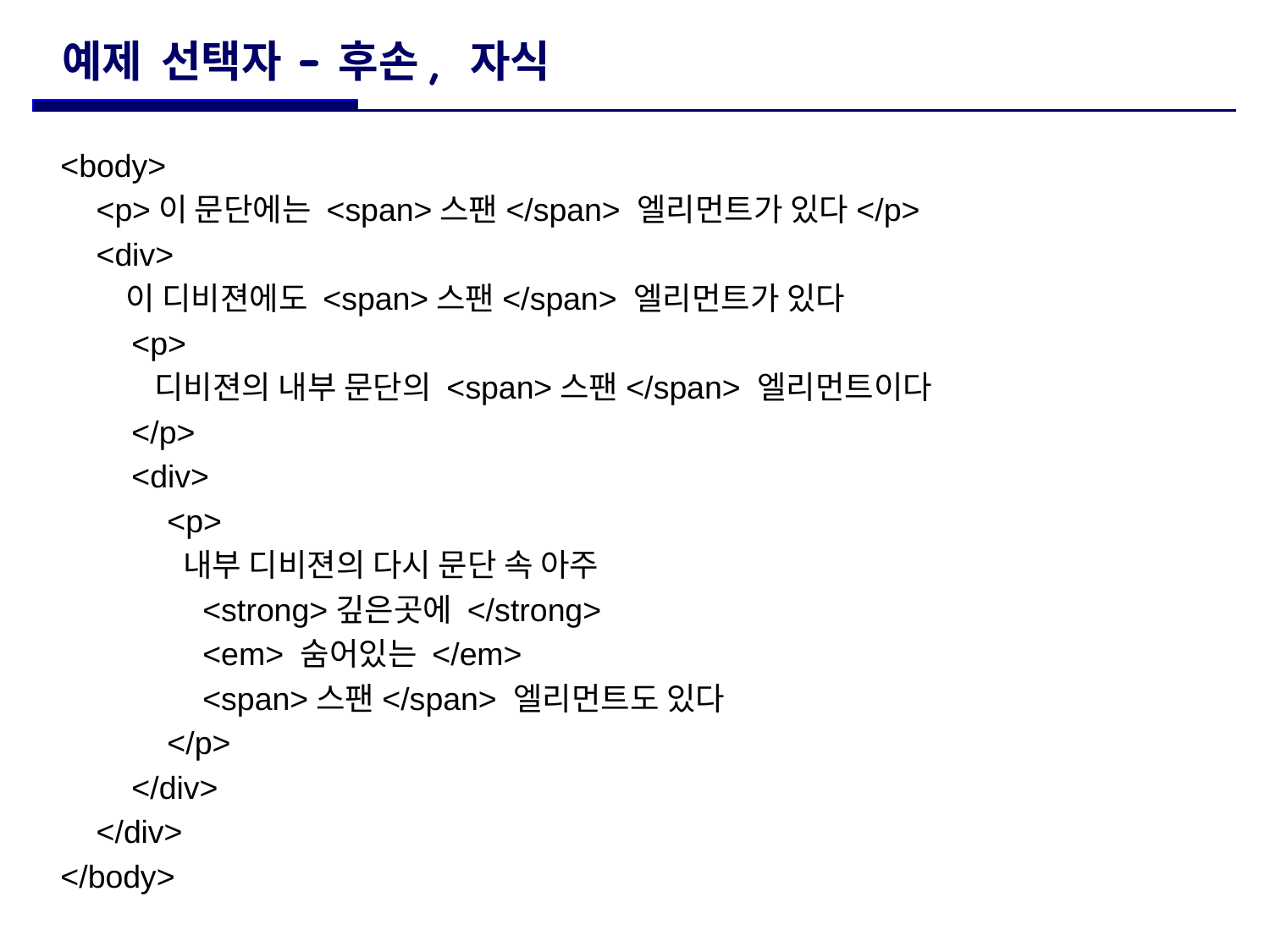

# 예제 선택자 – 후손, 자식
<body>
    <p>이 문단에는 <span>스팬</span> 엘리먼트가 있다</p>
    <div>
        이 디비젼에도 <span>스팬</span> 엘리먼트가 있다
        <p>
            디비젼의 내부 문단의 <span>스팬</span> 엘리먼트이다
        </p>
        <div>
            <p>
                내부 디비젼의 다시 문단 속 아주
                <strong>깊은곳에 </strong>
                <em> 숨어있는 </em>
                <span>스팬</span> 엘리먼트도 있다
            </p>
        </div>
    </div>
</body>